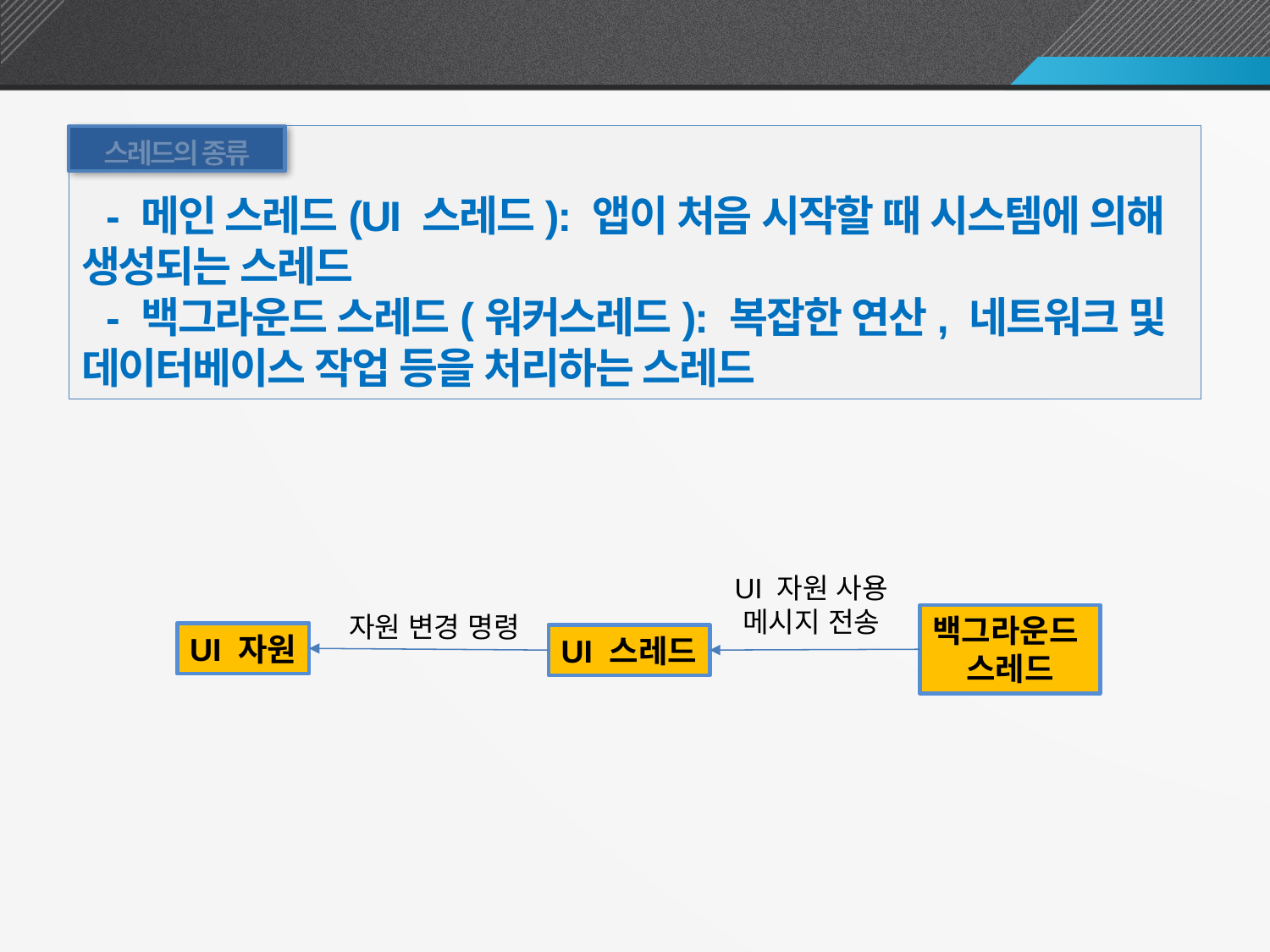

스레드
스레드의 종류

- 메인 스레드(UI 스레드): 앱이 처음 시작할 때 시스템에 의해 생성되는 스레드
- 백그라운드 스레드(워커스레드): 복잡한 연산, 네트워크 및 데이터베이스 작업 등을 처리하는 스레드
UI 자원 사용
메시지 전송
자원 변경 명령
백그라운드
스레드
UI 자원
UI 스레드